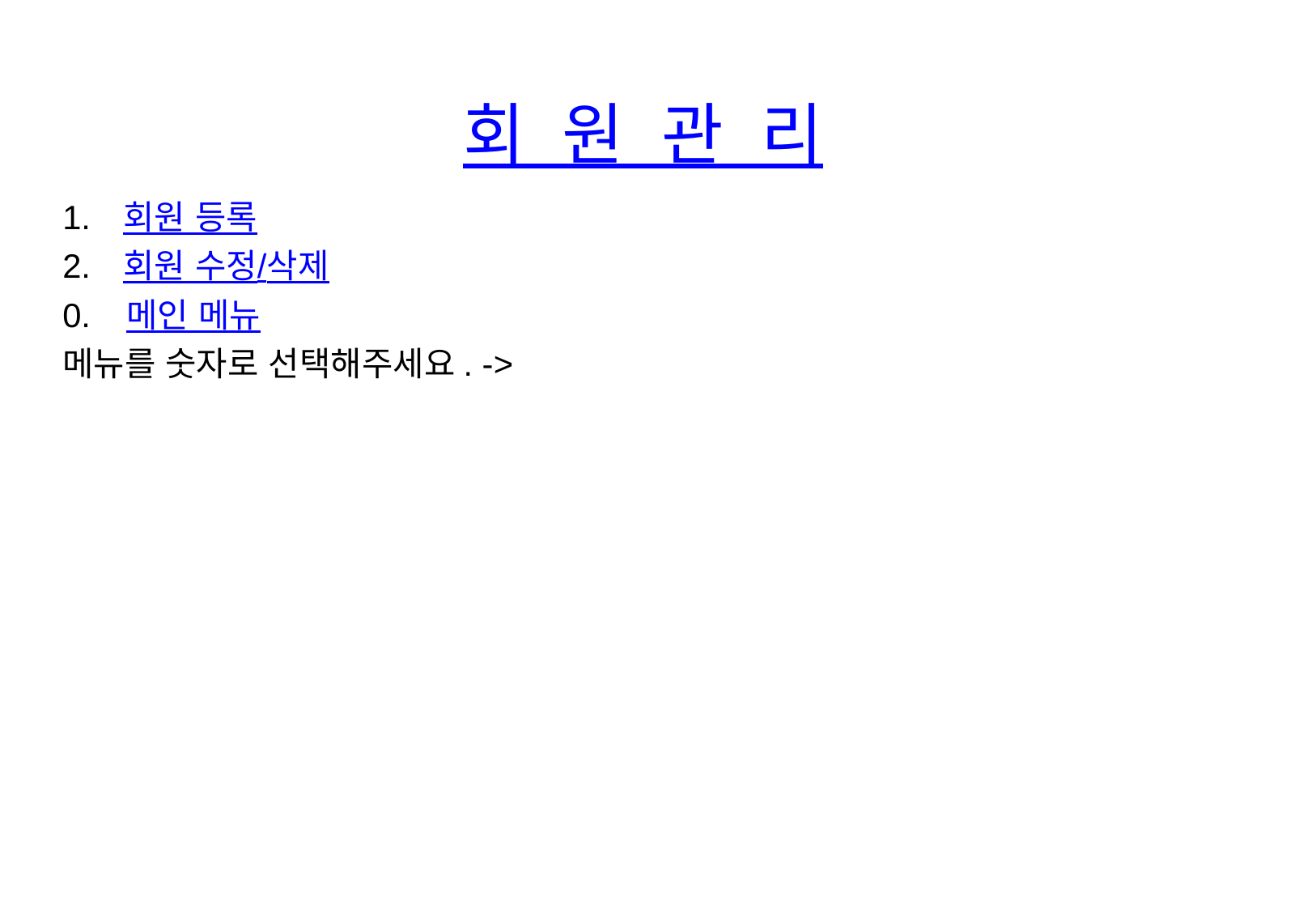

회  원  관  리
회원 등록
회원 수정/삭제
0.   메인 메뉴
메뉴를 숫자로 선택해주세요. ->